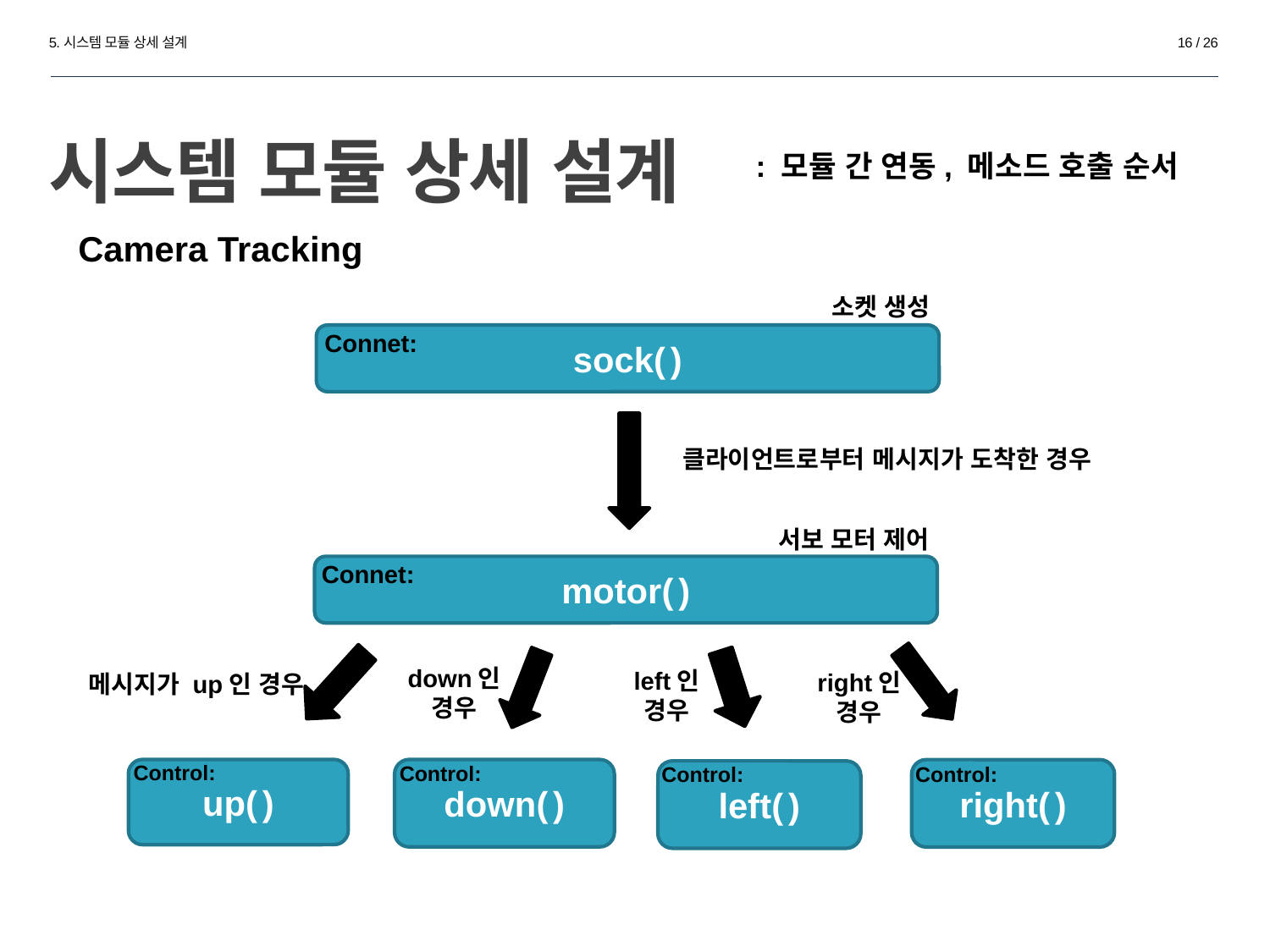

5.시스템 모듈 상세 설계
16 / 26
시스템 모듈 상세 설계
: 모듈 간 연동, 메소드 호출 순서
Camera Tracking
소켓 생성
Connet:
sock( )

클라이언트로부터 메시지가 도착한 경우
서보 모터 제어
Connet:
motor( )

down인
경우
left인
경우
right인
경우
메시지가 up인 경우
Control:
Control:
Control:
Control:
up( )
down( )
right( )
left( )